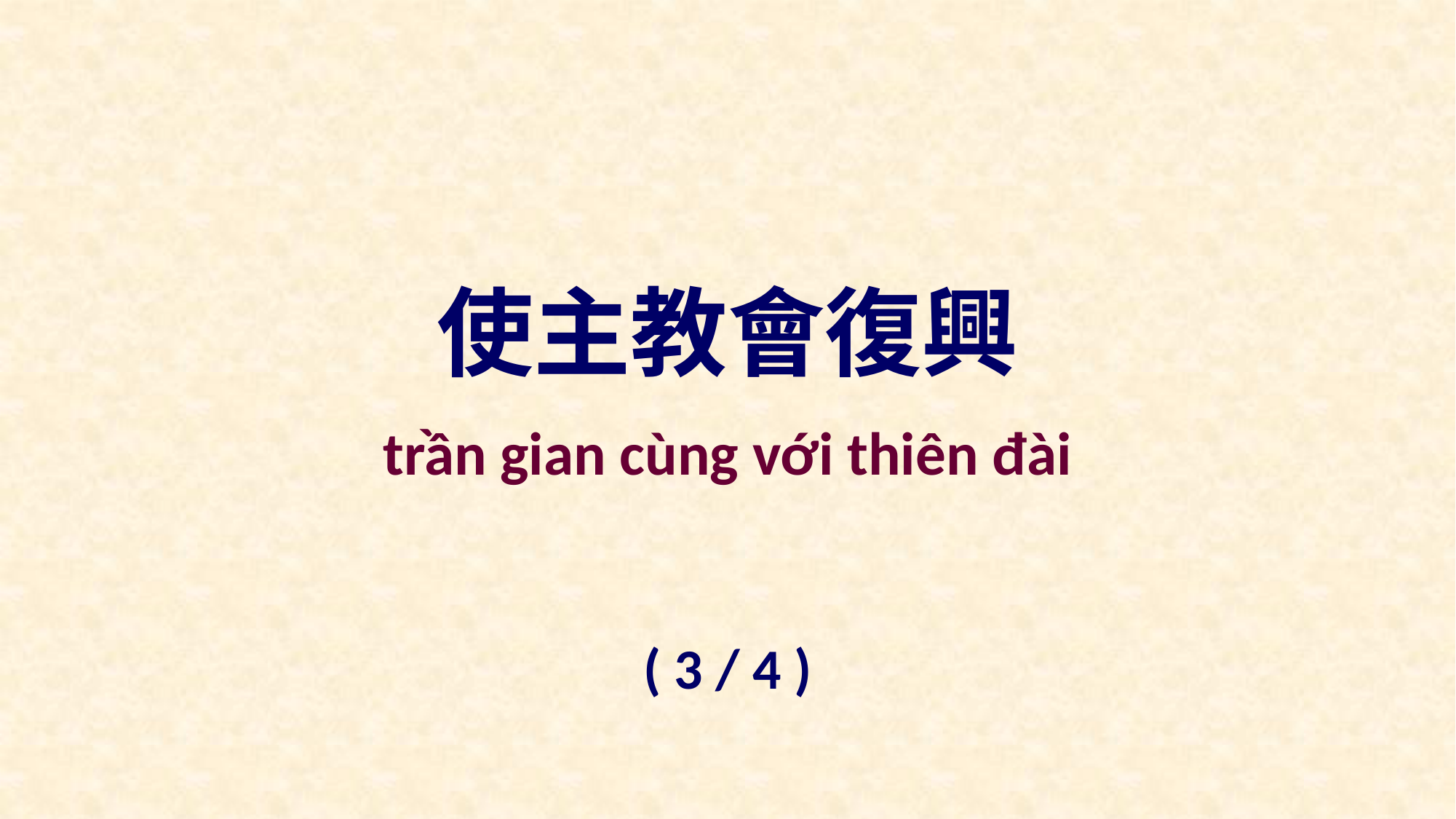

使主教會復興
trần gian cùng với thiên đài
( 3 / 4 )